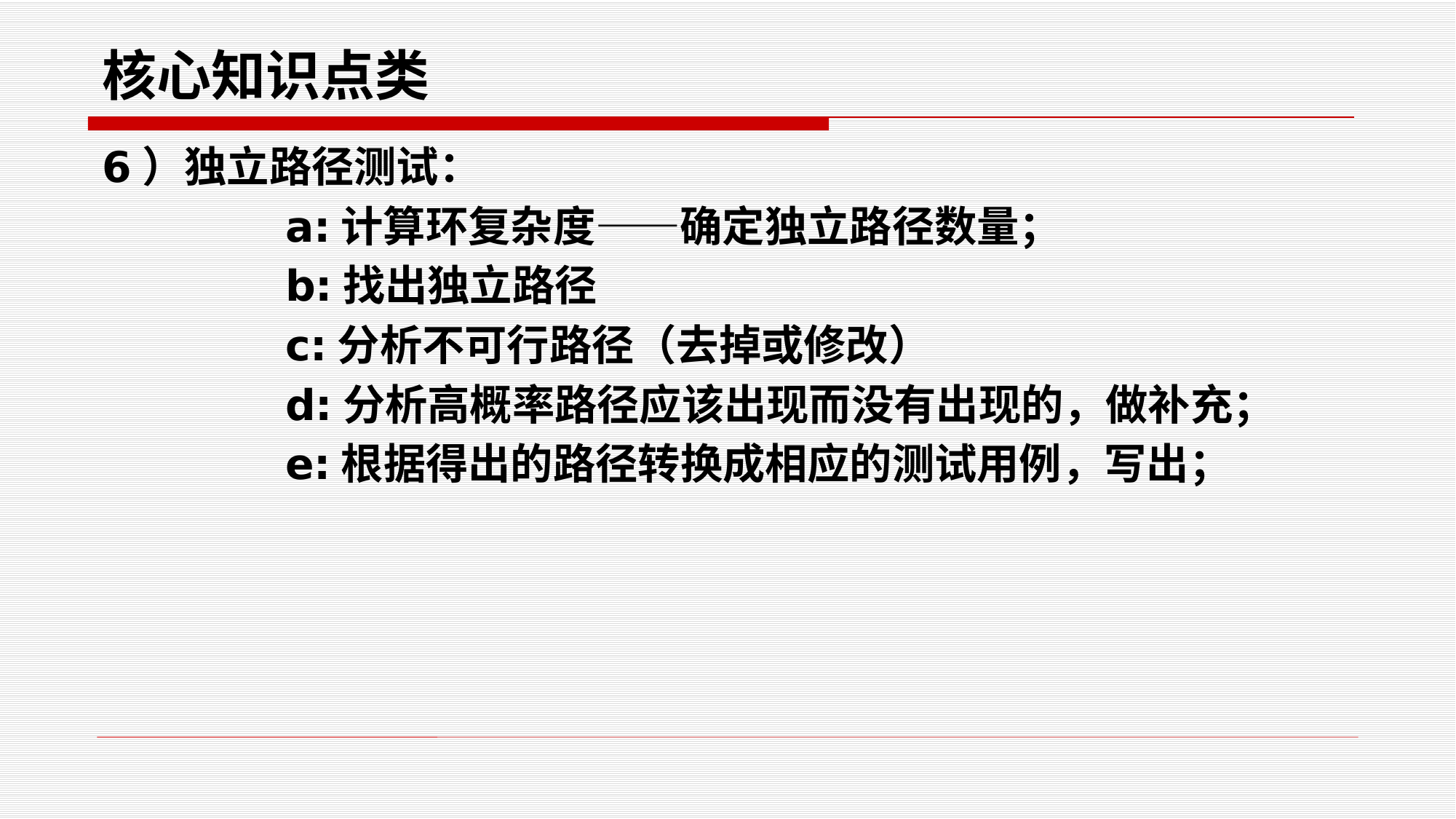

# 核心知识点类
6）独立路径测试：
	     a:计算环复杂度——确定独立路径数量；
	     b:找出独立路径
	     c:分析不可行路径（去掉或修改）
	     d:分析高概率路径应该出现而没有出现的，做补充；
	     e:根据得出的路径转换成相应的测试用例，写出；